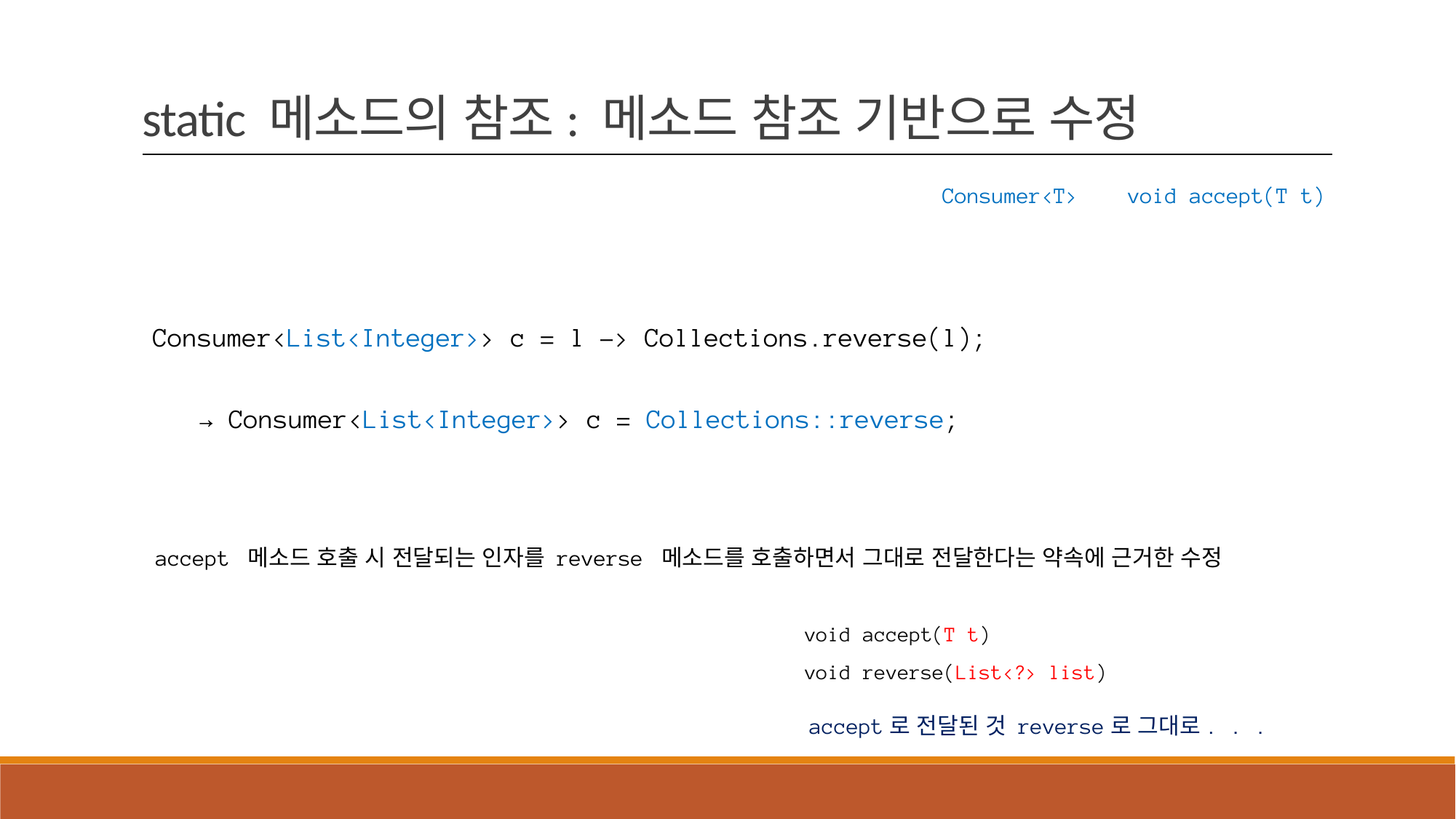

static 메소드의 참조: 메소드 참조 기반으로 수정
Consumer<T>    void accept(T t)
Consumer<List<Integer>> c = l -> Collections.reverse(l);
   → Consumer<List<Integer>> c = Collections::reverse;
accept 메소드 호출 시 전달되는 인자를 reverse 메소드를 호출하면서 그대로 전달한다는 약속에 근거한 수정

void accept(T t)
void reverse(List<?> list)
accept로 전달된 것 reverse로 그대로. . .